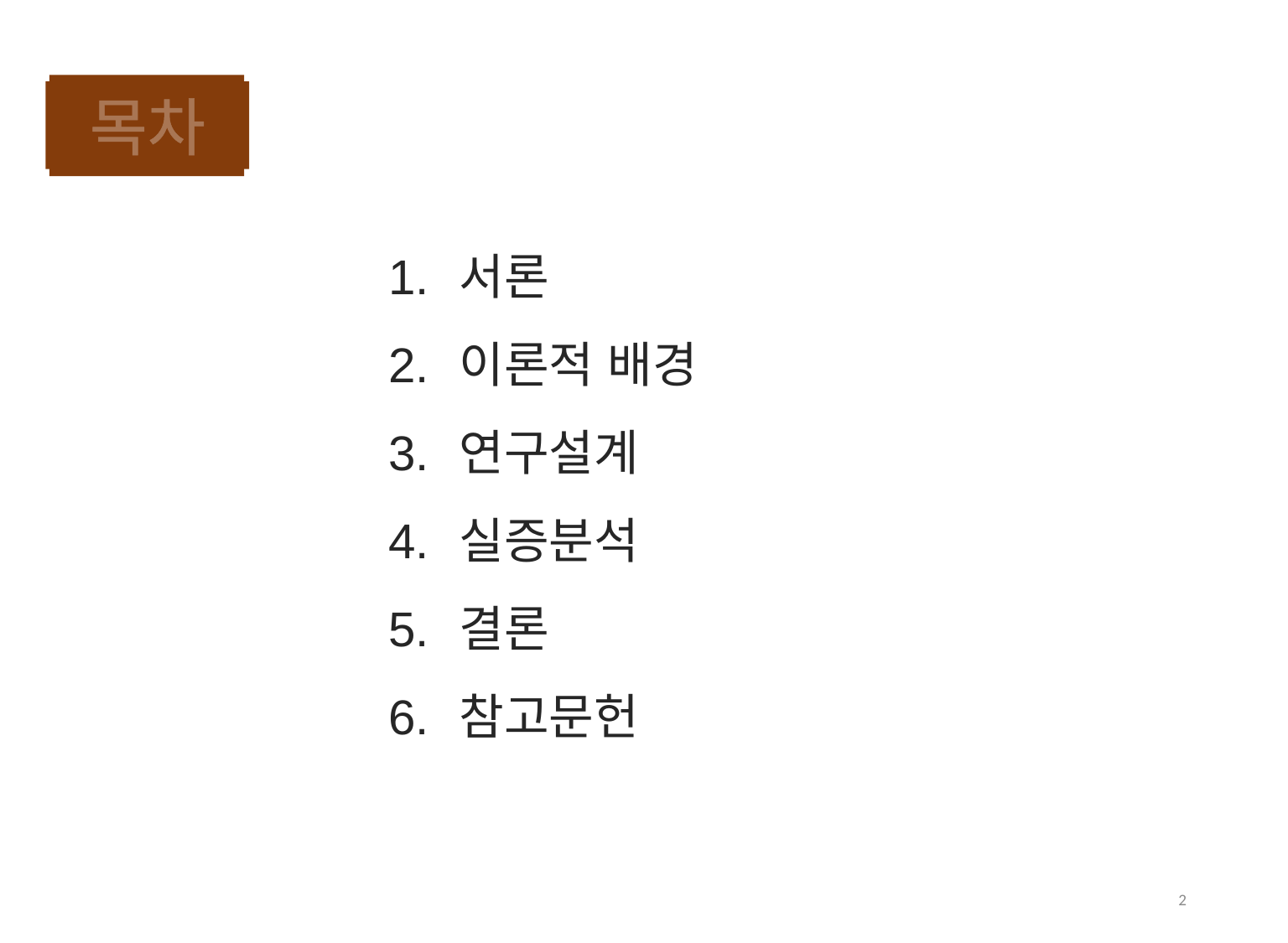

목차
서론
이론적 배경
연구설계
실증분석
결론
참고문헌
2